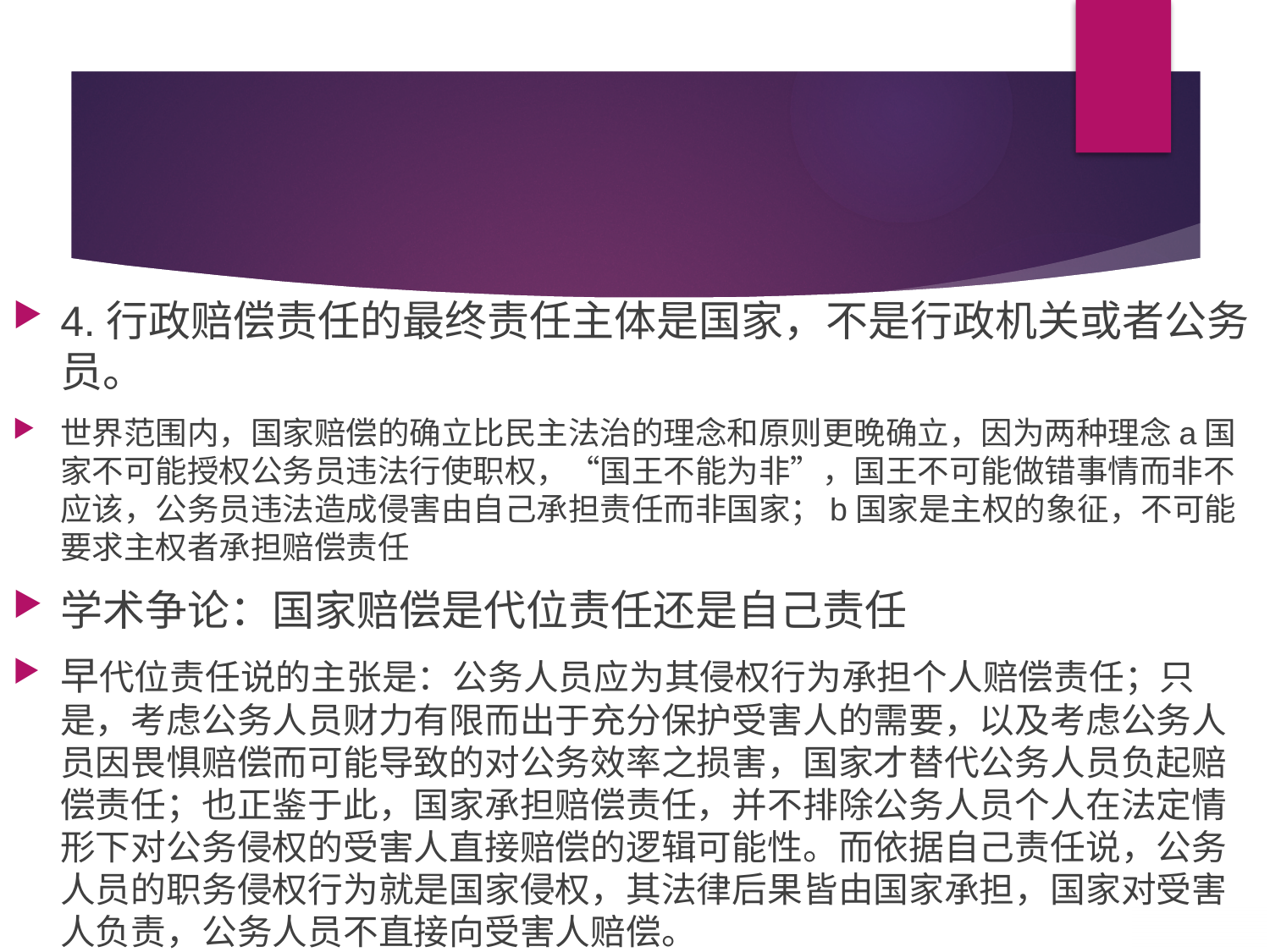

5
#
4.行政赔偿责任的最终责任主体是国家，不是行政机关或者公务员。
世界范围内，国家赔偿的确立比民主法治的理念和原则更晚确立，因为两种理念a国家不可能授权公务员违法行使职权，“国王不能为非”，国王不可能做错事情而非不应该，公务员违法造成侵害由自己承担责任而非国家；b国家是主权的象征，不可能要求主权者承担赔偿责任
学术争论：国家赔偿是代位责任还是自己责任
早代位责任说的主张是：公务人员应为其侵权行为承担个人赔偿责任；只是，考虑公务人员财力有限而出于充分保护受害人的需要，以及考虑公务人员因畏惧赔偿而可能导致的对公务效率之损害，国家才替代公务人员负起赔偿责任；也正鉴于此，国家承担赔偿责任，并不排除公务人员个人在法定情形下对公务侵权的受害人直接赔偿的逻辑可能性。而依据自己责任说，公务人员的职务侵权行为就是国家侵权，其法律后果皆由国家承担，国家对受害人负责，公务人员不直接向受害人赔偿。